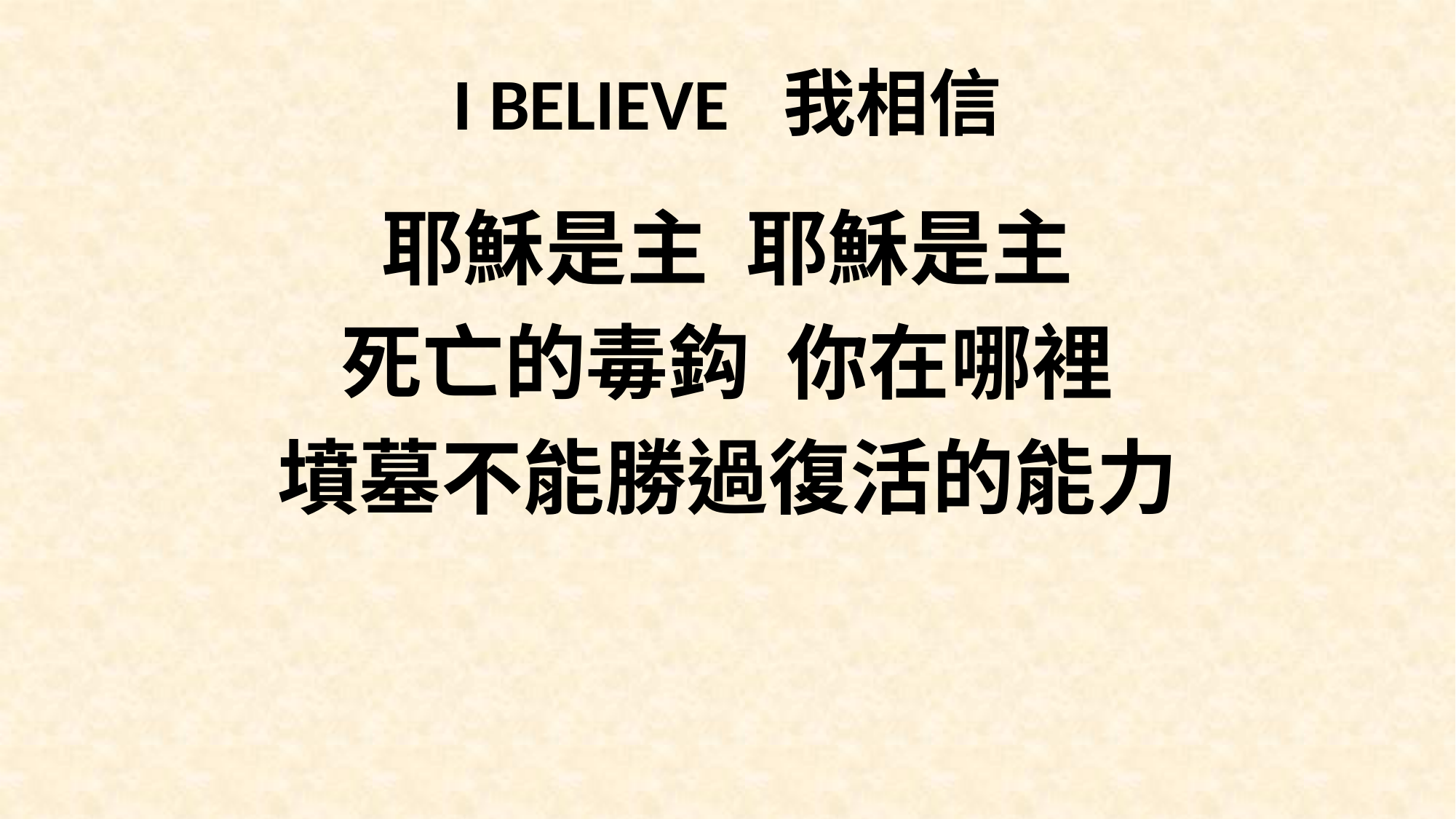

# I BELIEVE  我相信
耶穌是主  耶穌是主
死亡的毒鈎  你在哪裡
墳墓不能勝過復活的能力